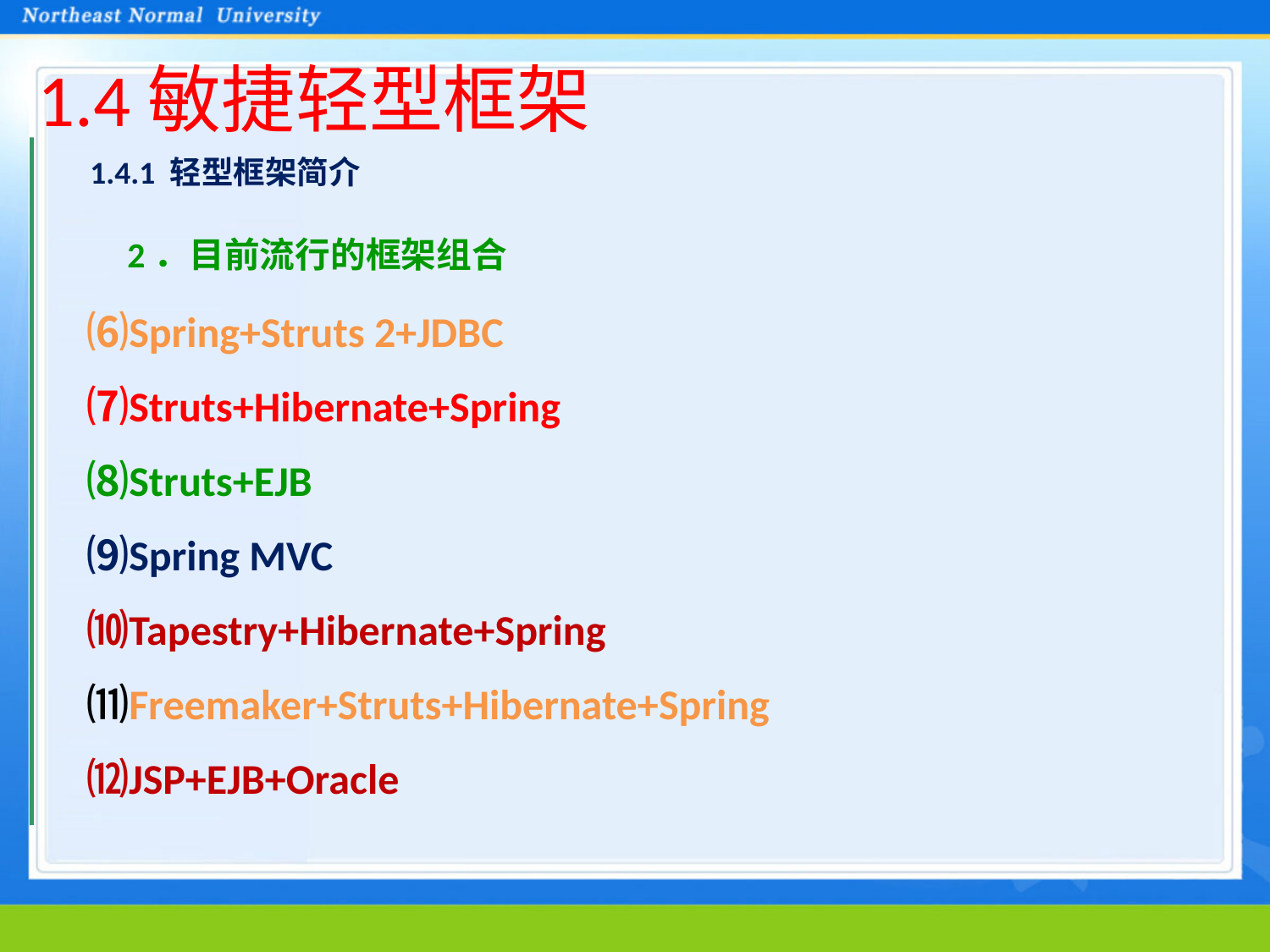

# 1.4敏捷轻型框架
1.4.1 轻型框架简介
2．目前流行的框架组合
⑹Spring+Struts 2+JDBC
⑺Struts+Hibernate+Spring
⑻Struts+EJB
⑼Spring MVC
⑽Tapestry+Hibernate+Spring
⑾Freemaker+Struts+Hibernate+Spring
⑿JSP+EJB+Oracle